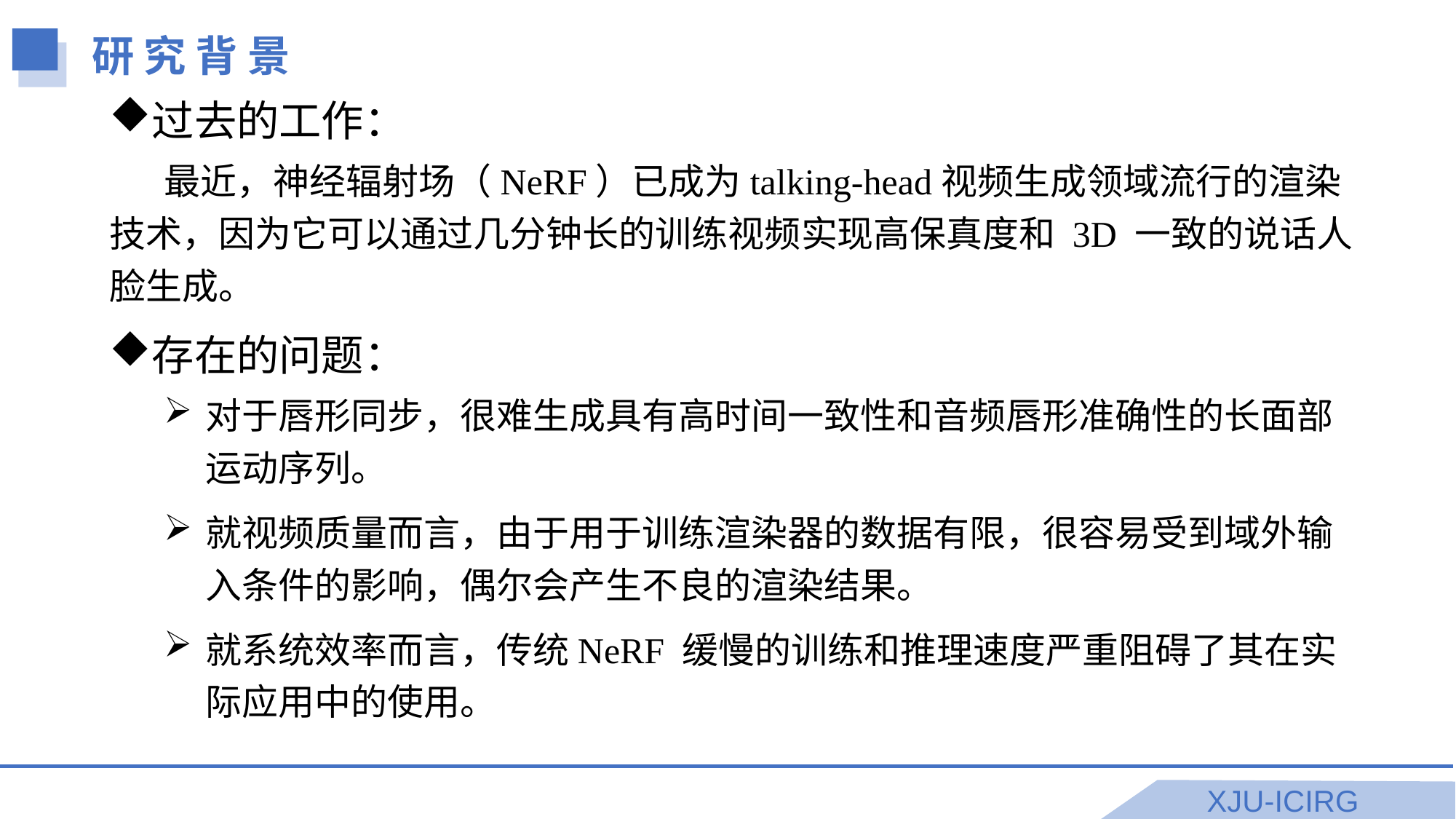

研 究 背 景

过去的工作：
最近，神经辐射场（NeRF）已成为talking-head视频生成领域流行的渲染技术，因为它可以通过几分钟长的训练视频实现高保真度和 3D 一致的说话人脸生成。
存在的问题：
对于唇形同步，很难生成具有高时间一致性和音频唇形准确性的长面部运动序列。
就视频质量而言，由于用于训练渲染器的数据有限，很容易受到域外输入条件的影响，偶尔会产生不良的渲染结果。
就系统效率而言，传统NeRF 缓慢的训练和推理速度严重阻碍了其在实际应用中的使用。
XJU-ICIRG